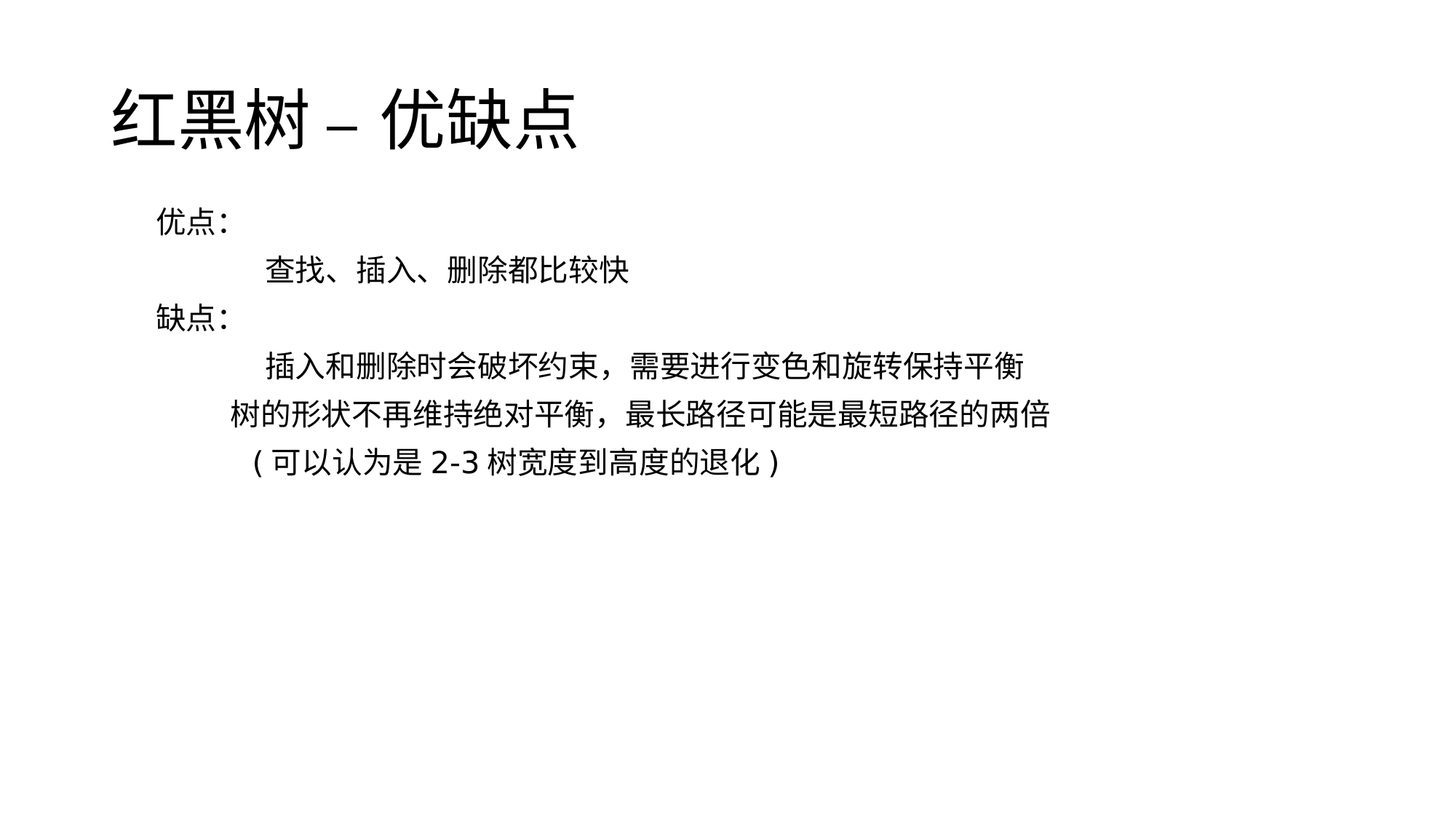

# 红黑树-优缺点
优点：
	查找、插入、删除都比较快
缺点：
	插入和删除时会破坏约束，需要进行变色和旋转保持平衡
          树的形状不再维持绝对平衡，最长路径可能是最短路径的两倍
          (可以认为是2-3树宽度到高度的退化)